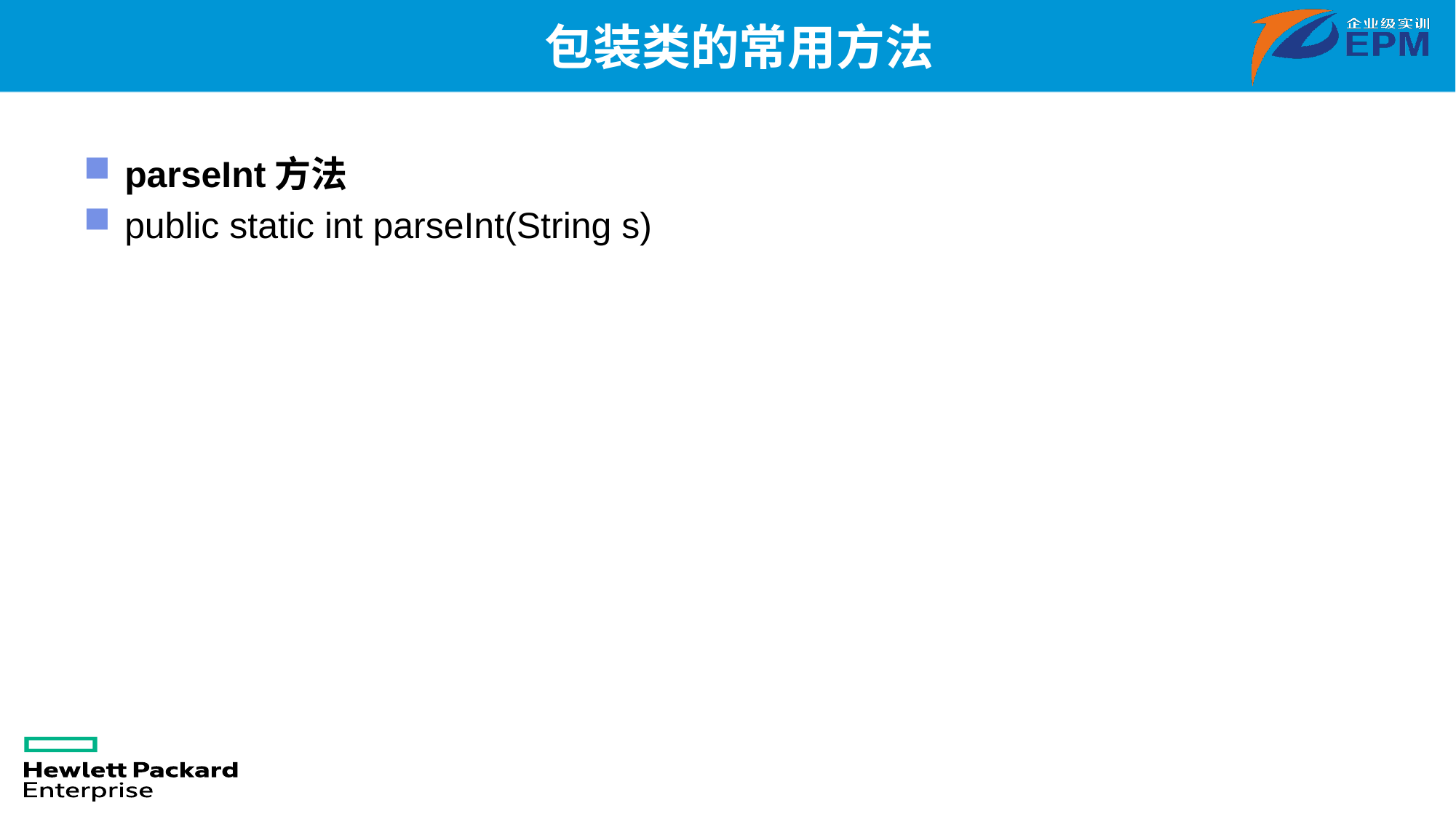

# 包装类的常用方法
parseInt方法
public static int parseInt(String s)